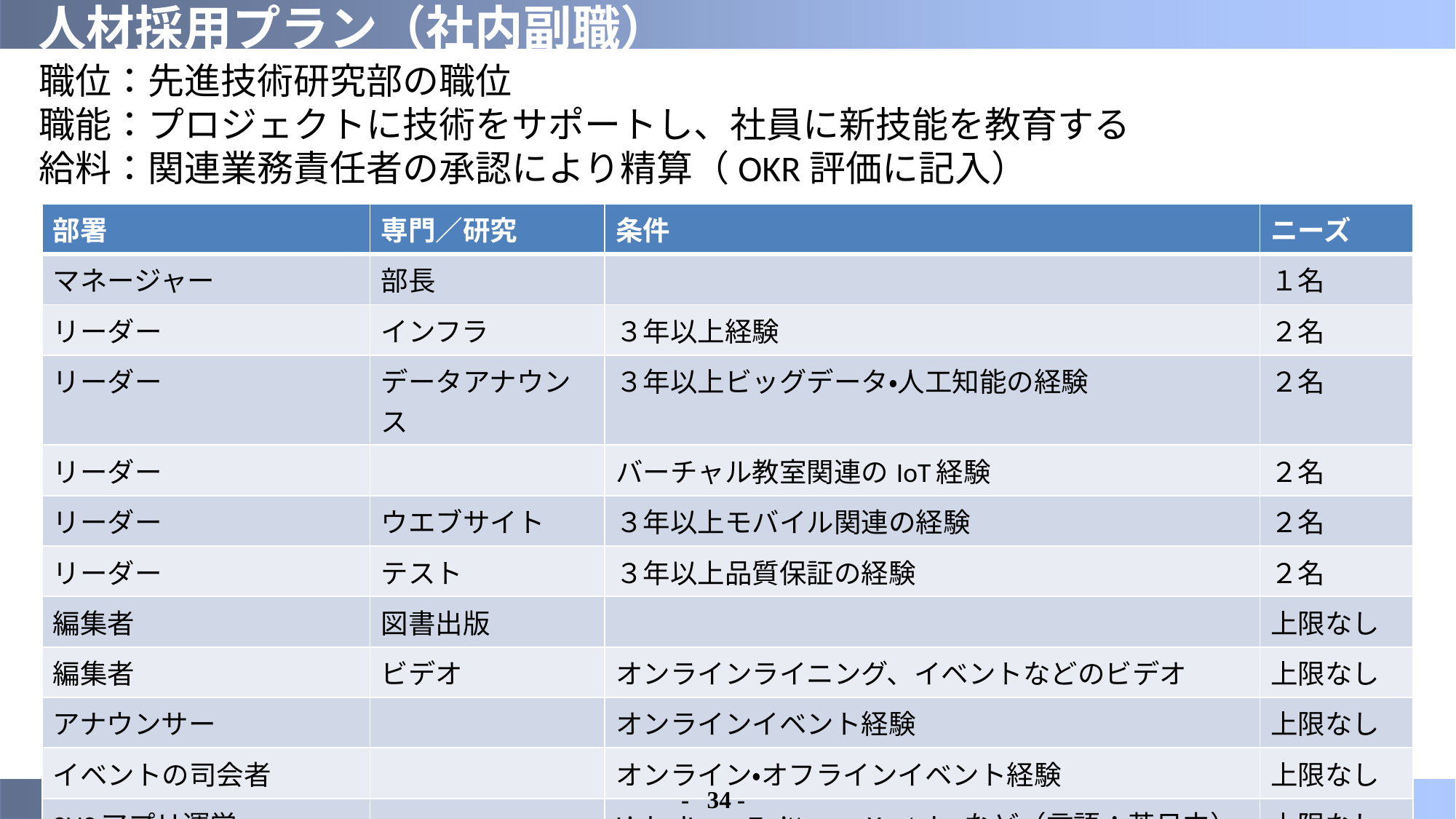

# 人材採用プラン（社内副職）
職位：先進技術研究部の職位
職能：プロジェクトに技術をサポートし、社員に新技能を教育する
給料：関連業務責任者の承認により精算（OKR評価に記入）
| 部署 | 専門／研究 | 条件 | ニーズ |
| --- | --- | --- | --- |
| マネージャー | 部長 |  | １名 |
| リーダー | インフラ | ３年以上経験 | ２名 |
| リーダー | データアナウンス | ３年以上ビッグデータ・人工知能の経験 | ２名 |
| リーダー |  | バーチャル教室関連のIoT経験 | ２名 |
| リーダー | ウエブサイト | ３年以上モバイル関連の経験 | ２名 |
| リーダー | テスト | ３年以上品質保証の経験 | ２名 |
| 編集者 | 図書出版 |  | 上限なし |
| 編集者 | ビデオ | オンラインライニング、イベントなどのビデオ | 上限なし |
| アナウンサー |  | オンラインイベント経験 | 上限なし |
| イベントの司会者 |  | オンライン・オフラインイベント経験 | 上限なし |
| SNSアプリ運営 |  | LinkedIn、Twitter、Youtubeなど（言語：英日中） | 上限なし |
-	34 -